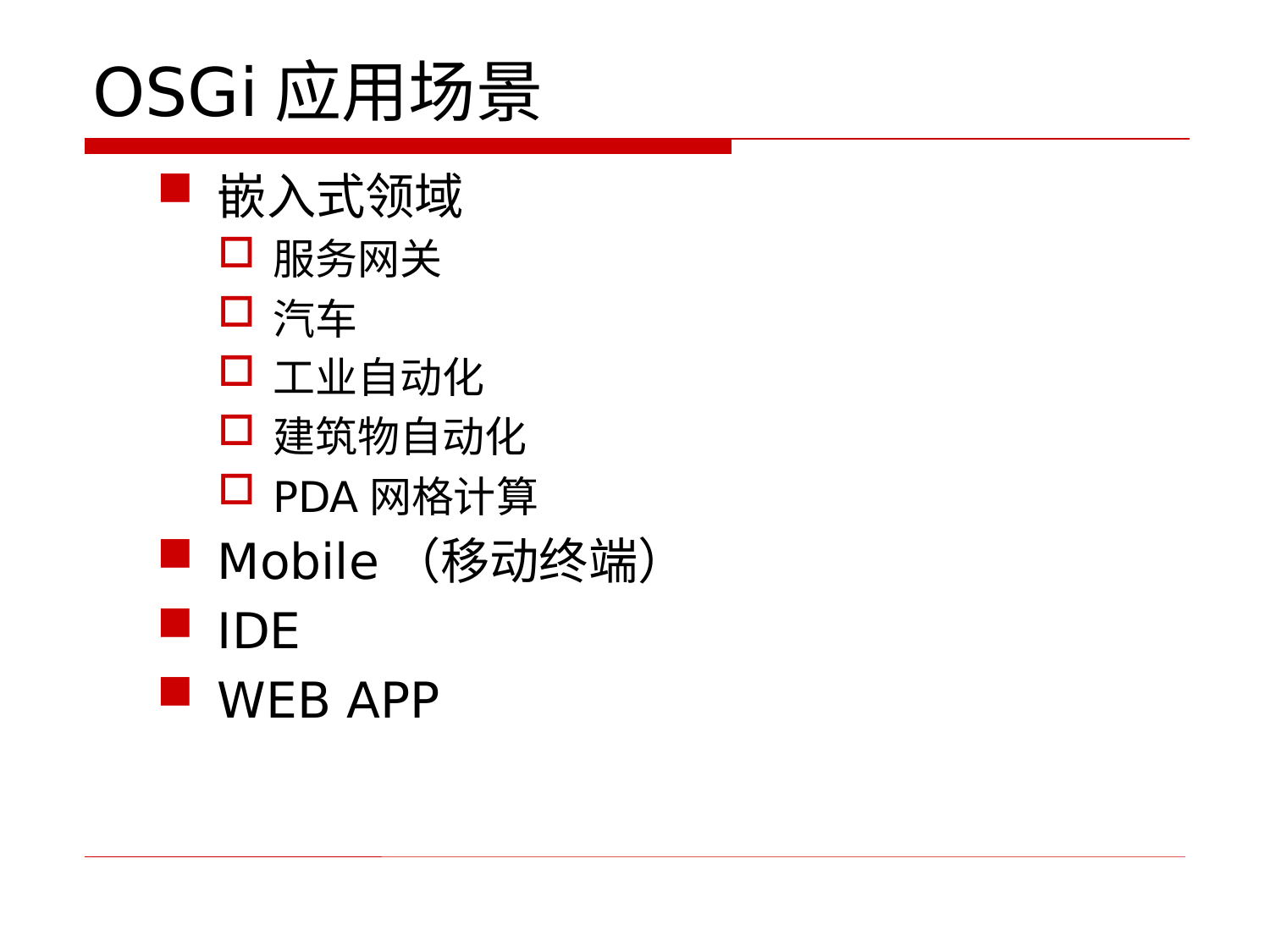

# OSGi应用场景
嵌入式领域
服务网关
汽车
工业自动化
建筑物自动化
PDA网格计算
Mobile（移动终端）
IDE
WEB APP